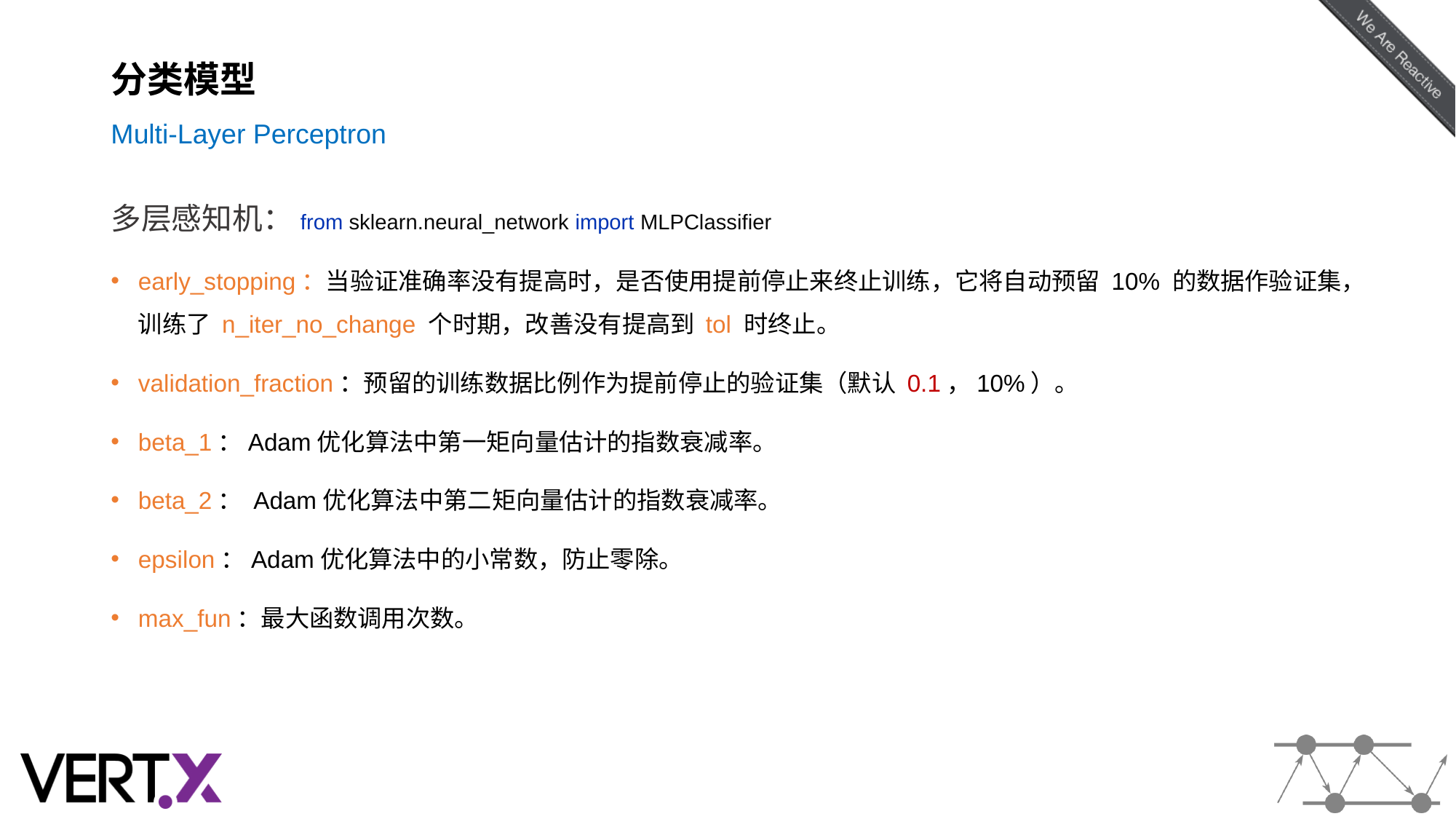

# 分类模型 Multi-Layer Perceptron
多层感知机： from sklearn.neural_network import MLPClassifier
early_stopping：当验证准确率没有提高时，是否使用提前停止来终止训练，它将自动预留 10% 的数据作验证集，训练了 n_iter_no_change 个时期，改善没有提高到 tol 时终止。
validation_fraction：预留的训练数据比例作为提前停止的验证集（默认 0.1，10%）。
beta_1：Adam优化算法中第一矩向量估计的指数衰减率。
beta_2： Adam优化算法中第二矩向量估计的指数衰减率。
epsilon：Adam优化算法中的小常数，防止零除。
max_fun：最大函数调用次数。